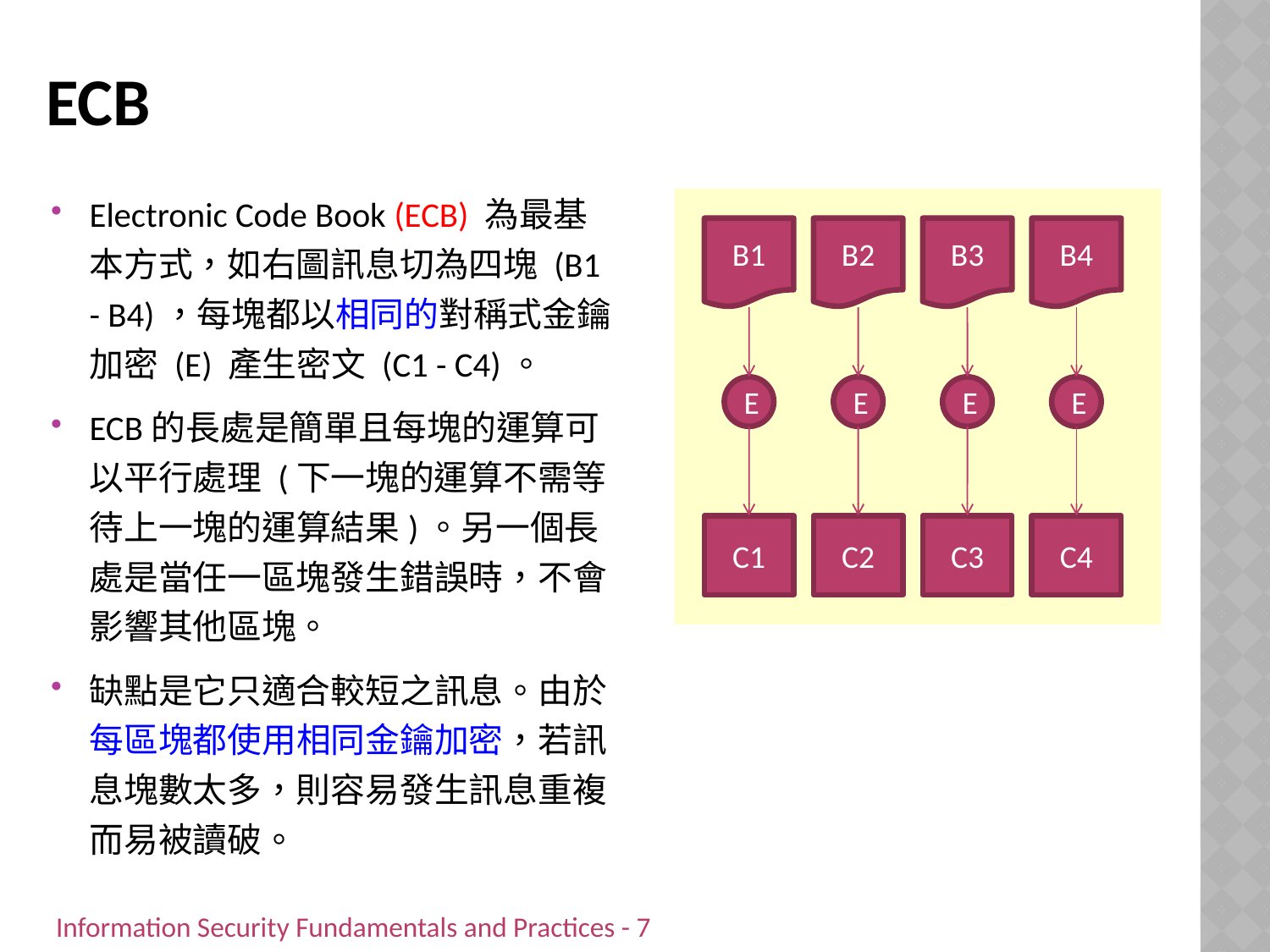

# ECB
Electronic Code Book (ECB) 為最基本方式，如右圖訊息切為四塊 (B1 - B4)，每塊都以相同的對稱式金鑰加密 (E) 產生密文 (C1 - C4)。
ECB的長處是簡單且每塊的運算可以平行處理 (下一塊的運算不需等待上一塊的運算結果)。另一個長處是當任一區塊發生錯誤時，不會影響其他區塊。
缺點是它只適合較短之訊息。由於每區塊都使用相同金鑰加密，若訊息塊數太多，則容易發生訊息重複而易被讀破。

B1
B2
B3
B4
E
E
E
E
C1
C2
C3
C4